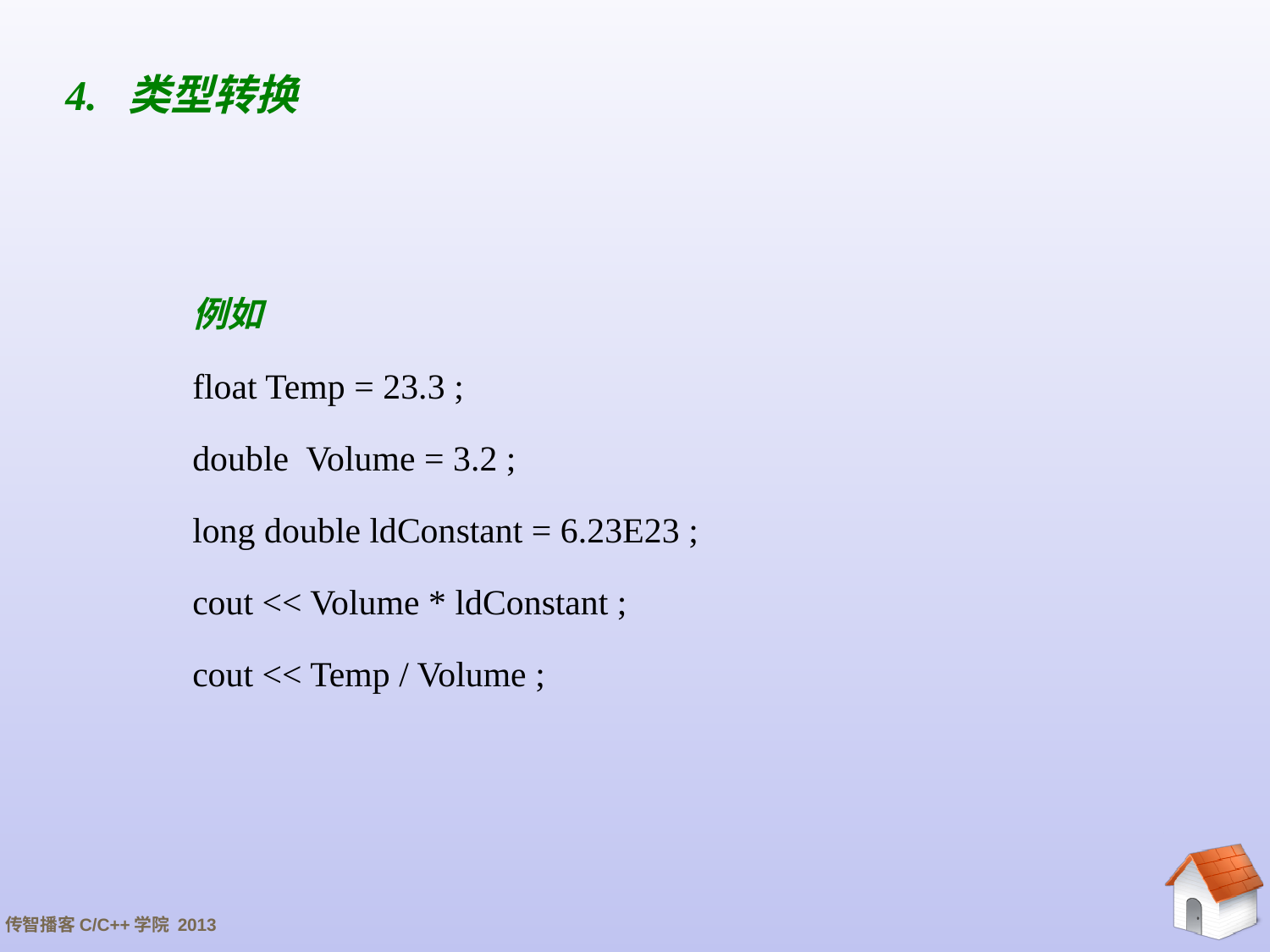

4.  类型转换
例如
float Temp = 23.3 ;
double  Volume = 3.2 ;
long double ldConstant = 6.23E23 ;
cout << Volume * ldConstant ;
cout << Temp / Volume ;